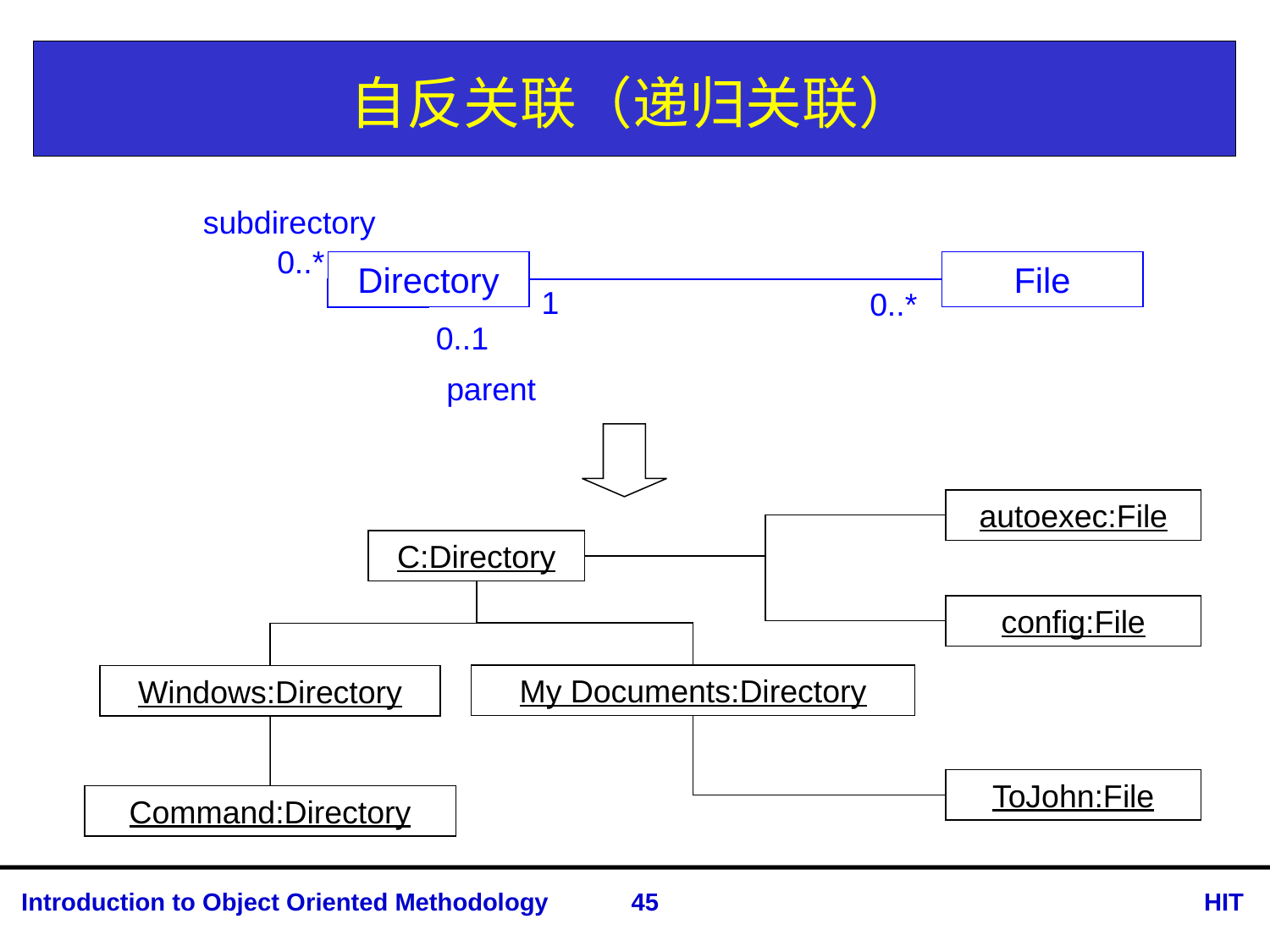

# 自反关联（递归关联）
subdirectory
0..*
Directory
File
1
0..*
0..1
parent

autoexec:File
C:Directory
config:File
My Documents:Directory
Windows:Directory
ToJohn:File
Command:Directory